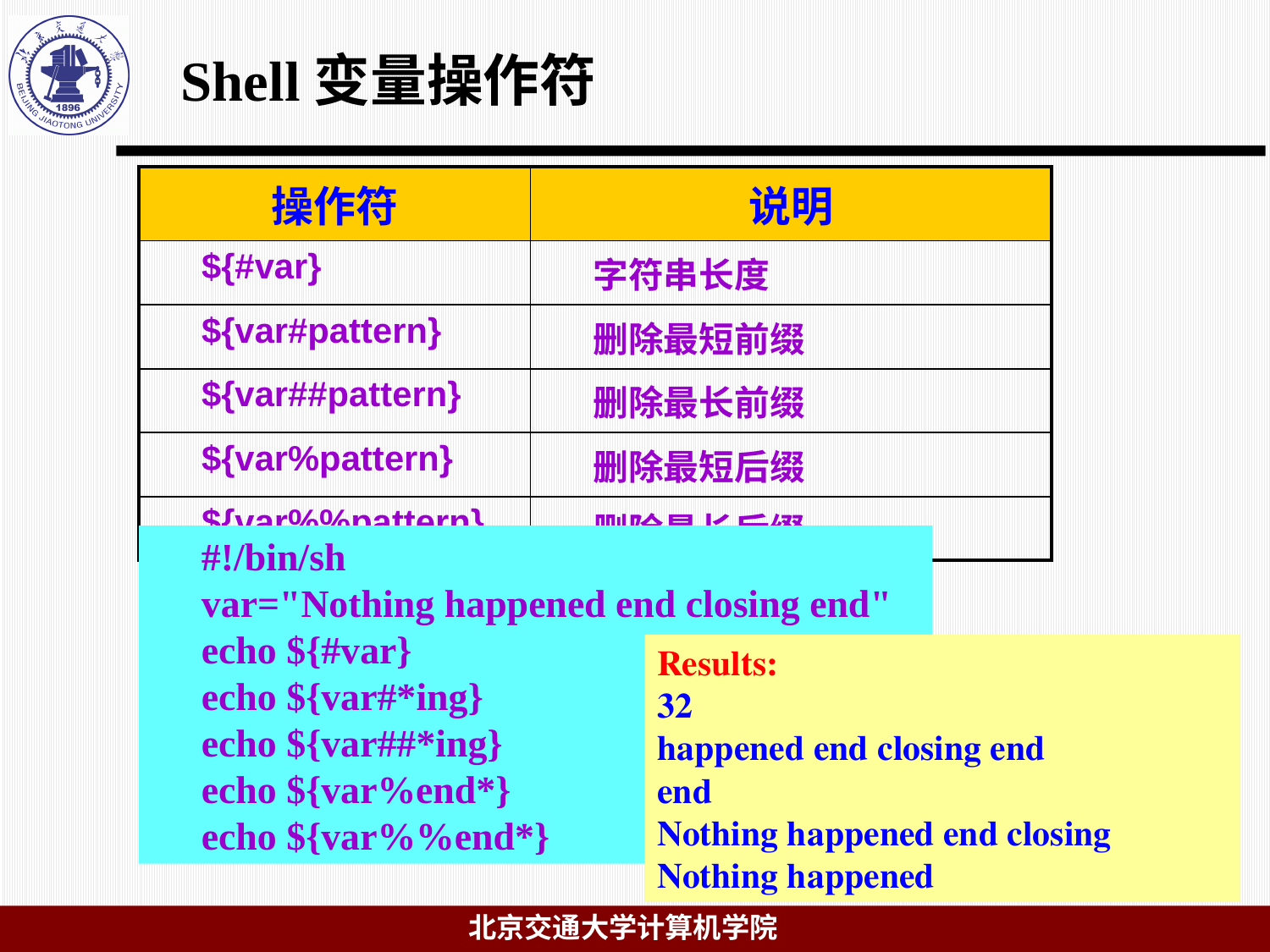

# Shell变量操作符
| 操作符 | 说明 |
| --- | --- |
| ${#var} | 字符串长度 |
| ${var#pattern} | 删除最短前缀 |
| ${var##pattern} | 删除最长前缀 |
| ${var%pattern} | 删除最短后缀 |
| ${var%%pattern} | 删除最长后缀 |

#!/bin/sh
var="Nothing happened end closing end"
echo ${#var}
echo ${var#*ing}
echo ${var##*ing}
echo ${var%end*}
echo ${var%%end*}
Results:
32
happened end closing end
end
Nothing happened end closing
Nothing happened